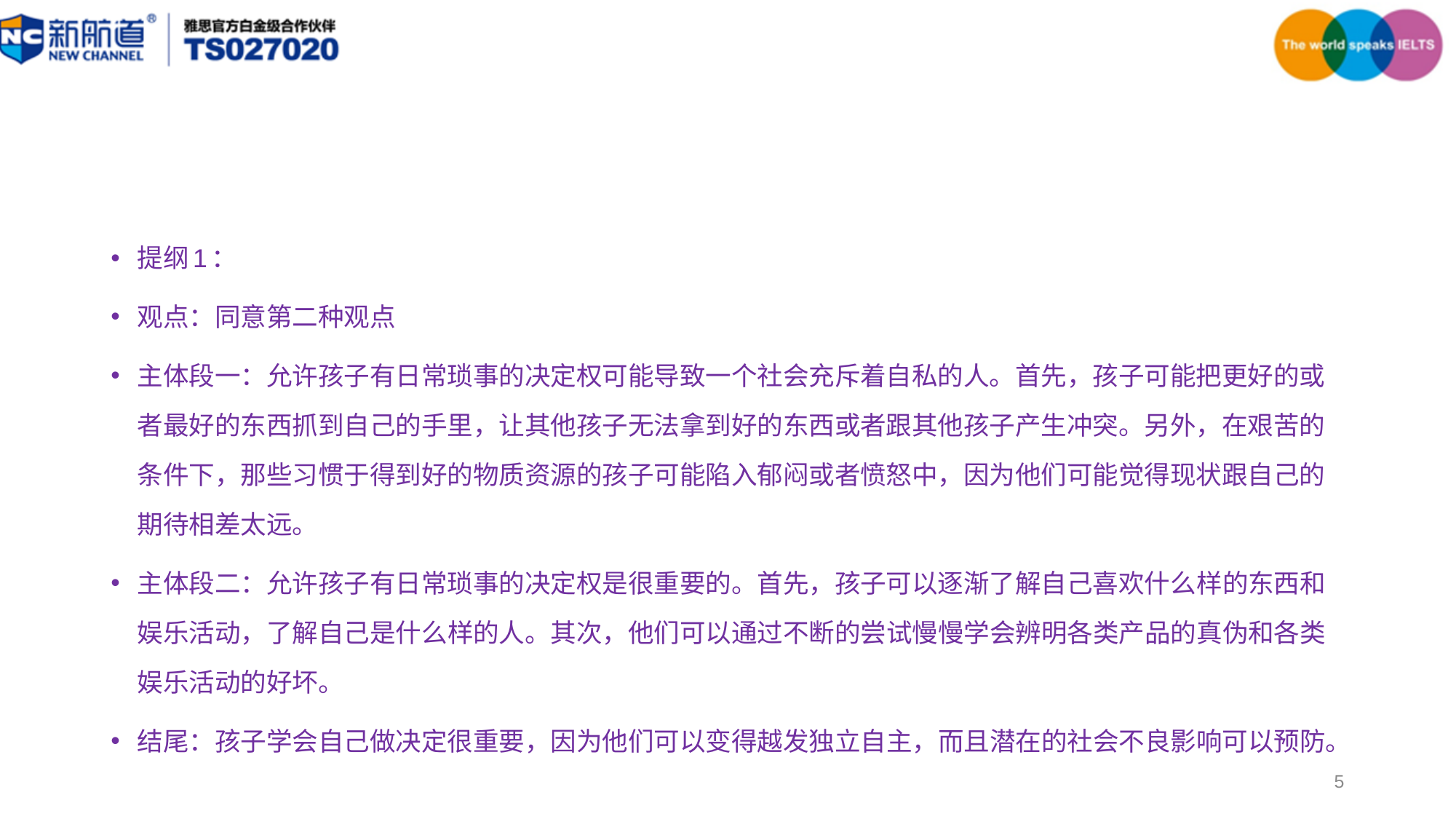

#
提纲1：
观点：同意第二种观点
主体段一：允许孩子有日常琐事的决定权可能导致一个社会充斥着自私的人。首先，孩子可能把更好的或者最好的东西抓到自己的手里，让其他孩子无法拿到好的东西或者跟其他孩子产生冲突。另外，在艰苦的条件下，那些习惯于得到好的物质资源的孩子可能陷入郁闷或者愤怒中，因为他们可能觉得现状跟自己的期待相差太远。
主体段二：允许孩子有日常琐事的决定权是很重要的。首先，孩子可以逐渐了解自己喜欢什么样的东西和娱乐活动，了解自己是什么样的人。其次，他们可以通过不断的尝试慢慢学会辨明各类产品的真伪和各类娱乐活动的好坏。
结尾：孩子学会自己做决定很重要，因为他们可以变得越发独立自主，而且潜在的社会不良影响可以预防。

5